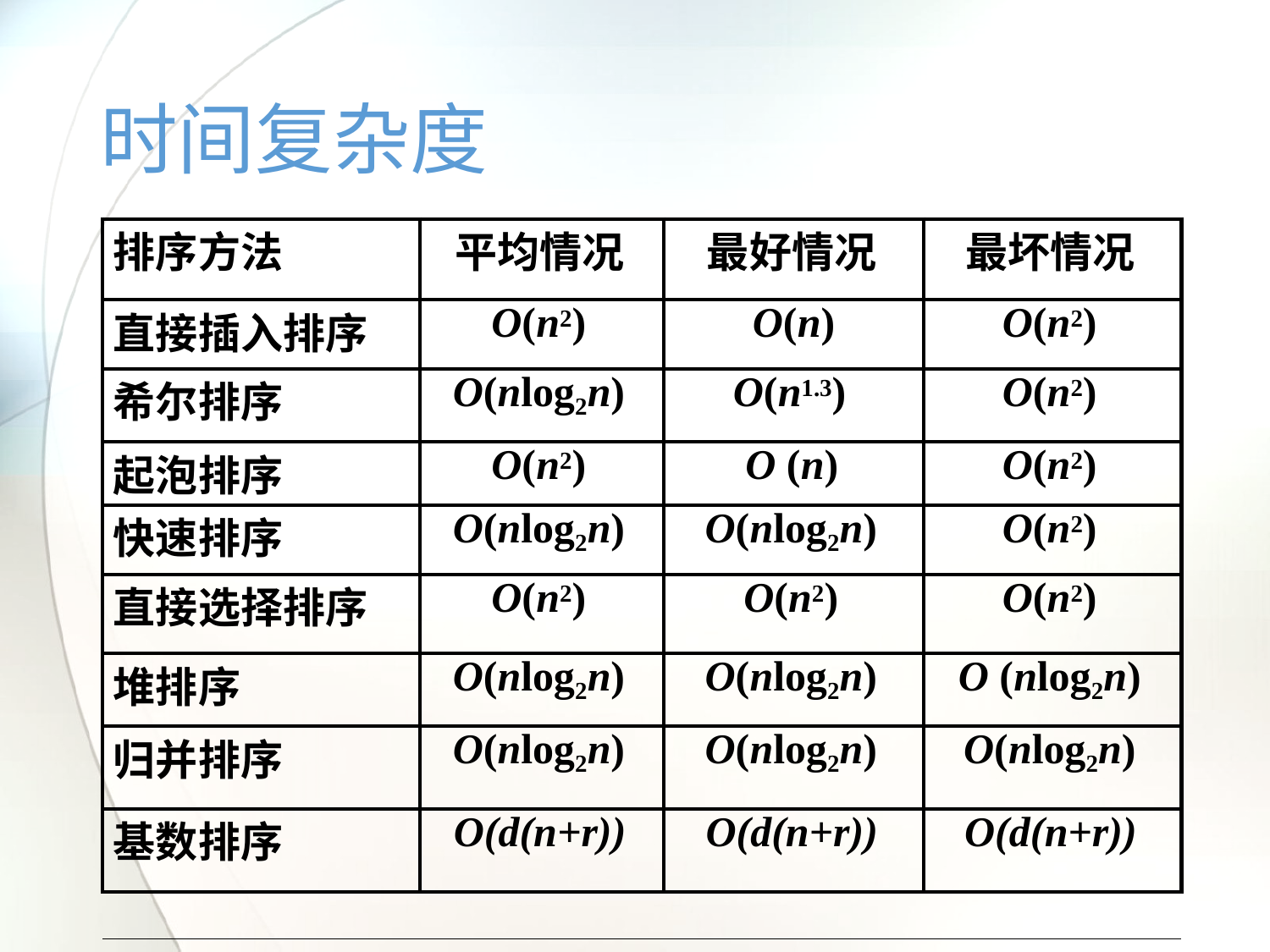

# 时间复杂度
| 排序方法 | 平均情况 | 最好情况 | 最坏情况 |
| --- | --- | --- | --- |
| 直接插入排序 | O(n2) | O(n) | O(n2) |
| 希尔排序 | O(nlog2n) | O(n1.3) | O(n2) |
| 起泡排序 | O(n2) | O (n) | O(n2) |
| 快速排序 | O(nlog2n) | O(nlog2n) | O(n2) |
| 直接选择排序 | O(n2) | O(n2) | O(n2) |
| 堆排序 | O(nlog2n) | O(nlog2n) | O (nlog2n) |
| 归并排序 | O(nlog2n) | O(nlog2n) | O(nlog2n) |
| 基数排序 | O(d(n+r)) | O(d(n+r)) | O(d(n+r)) |
|  |  |  |  |